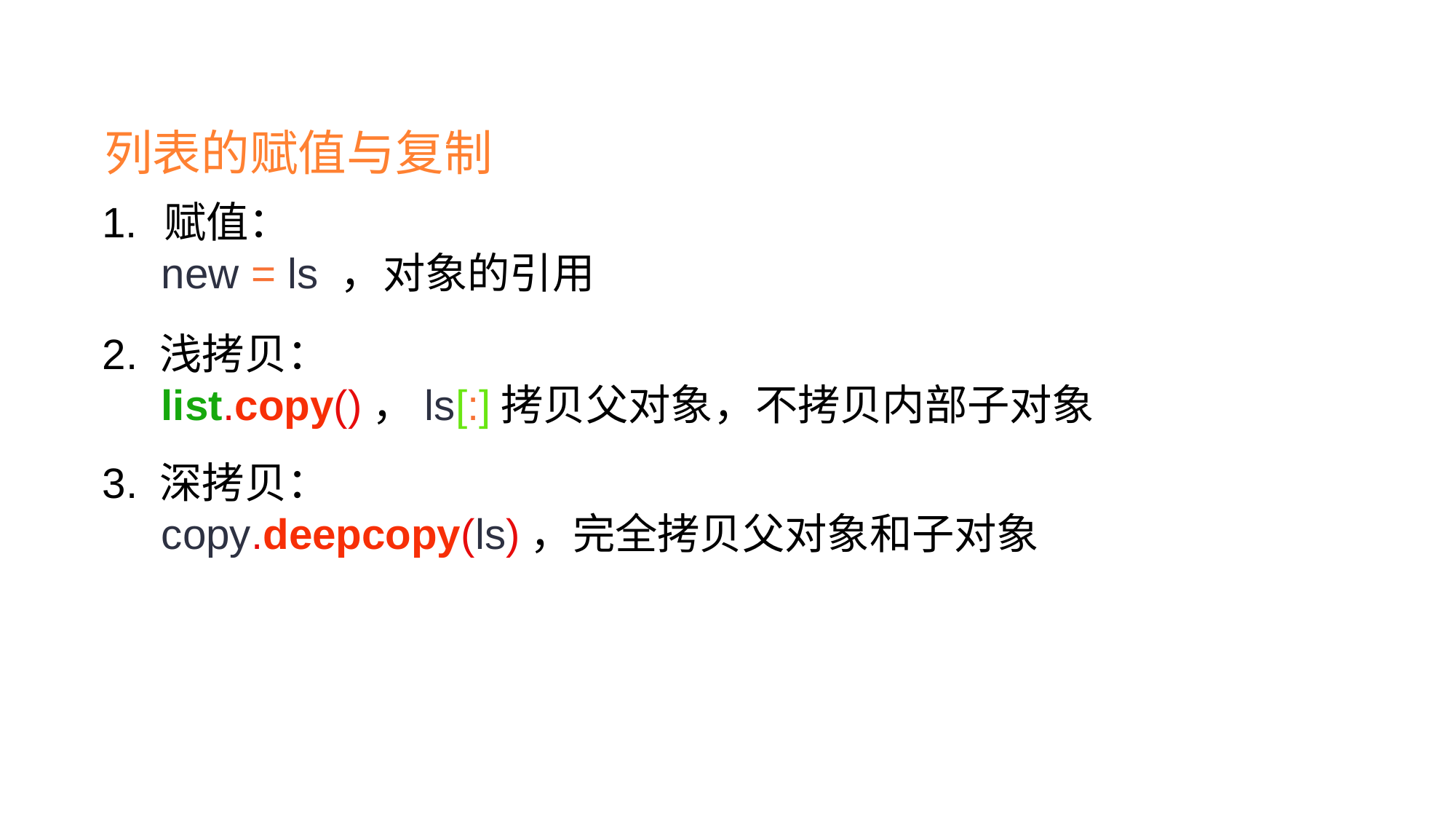

列表的赋值与复制
赋值：
     new = ls ，对象的引用
2. 浅拷贝：
     list.copy()，ls[:]拷贝父对象，不拷贝内部子对象
3. 深拷贝：
     copy.deepcopy(ls)，完全拷贝父对象和子对象